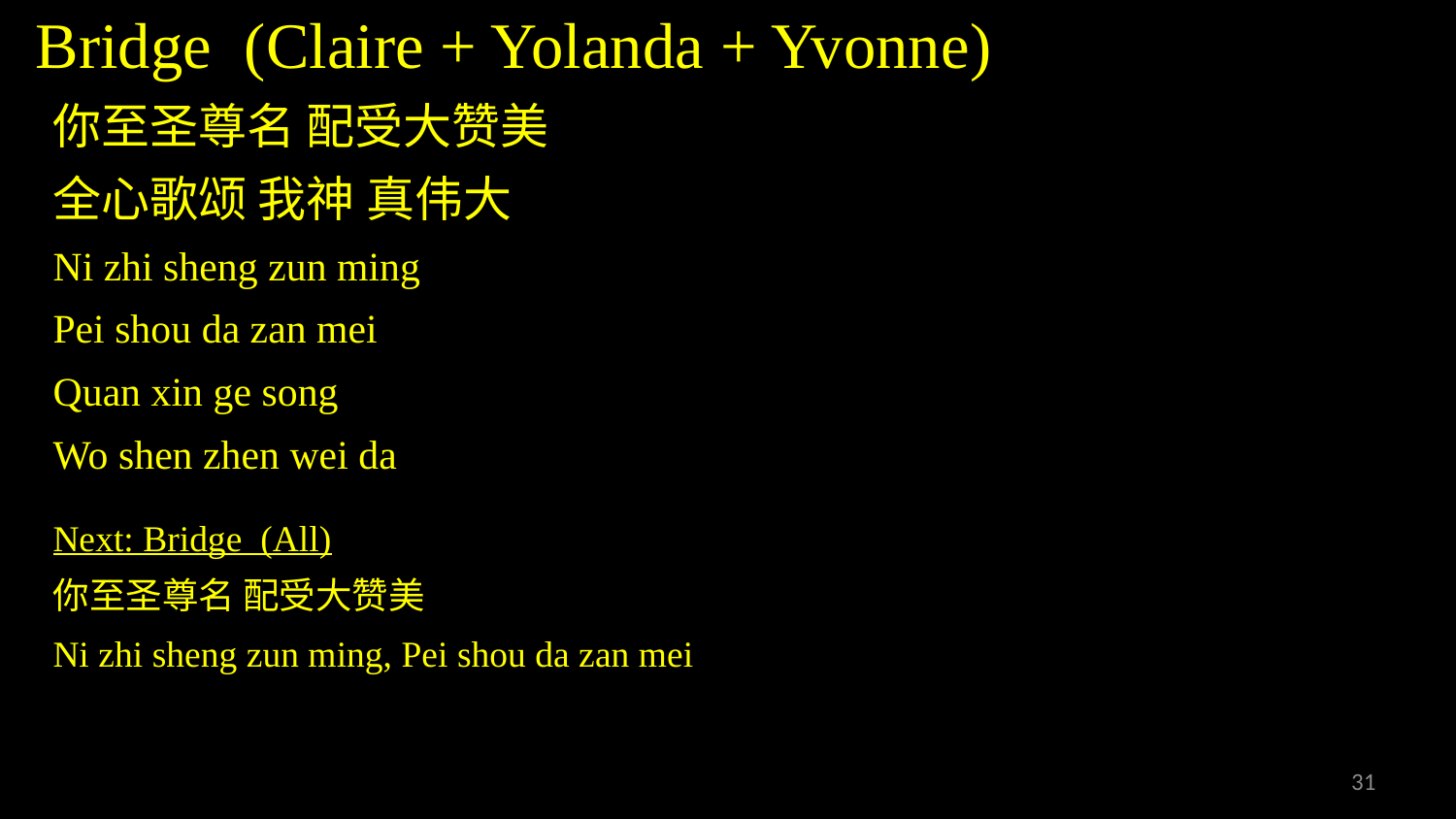

# Bridge  (Claire + Yolanda + Yvonne)
你至圣尊名 配受大赞美
全心歌颂 我神 真伟大
Ni zhi sheng zun ming
Pei shou da zan mei
Quan xin ge song
Wo shen zhen wei da

Next: Bridge  (All)
你至圣尊名 配受大赞美
Ni zhi sheng zun ming, Pei shou da zan mei

31